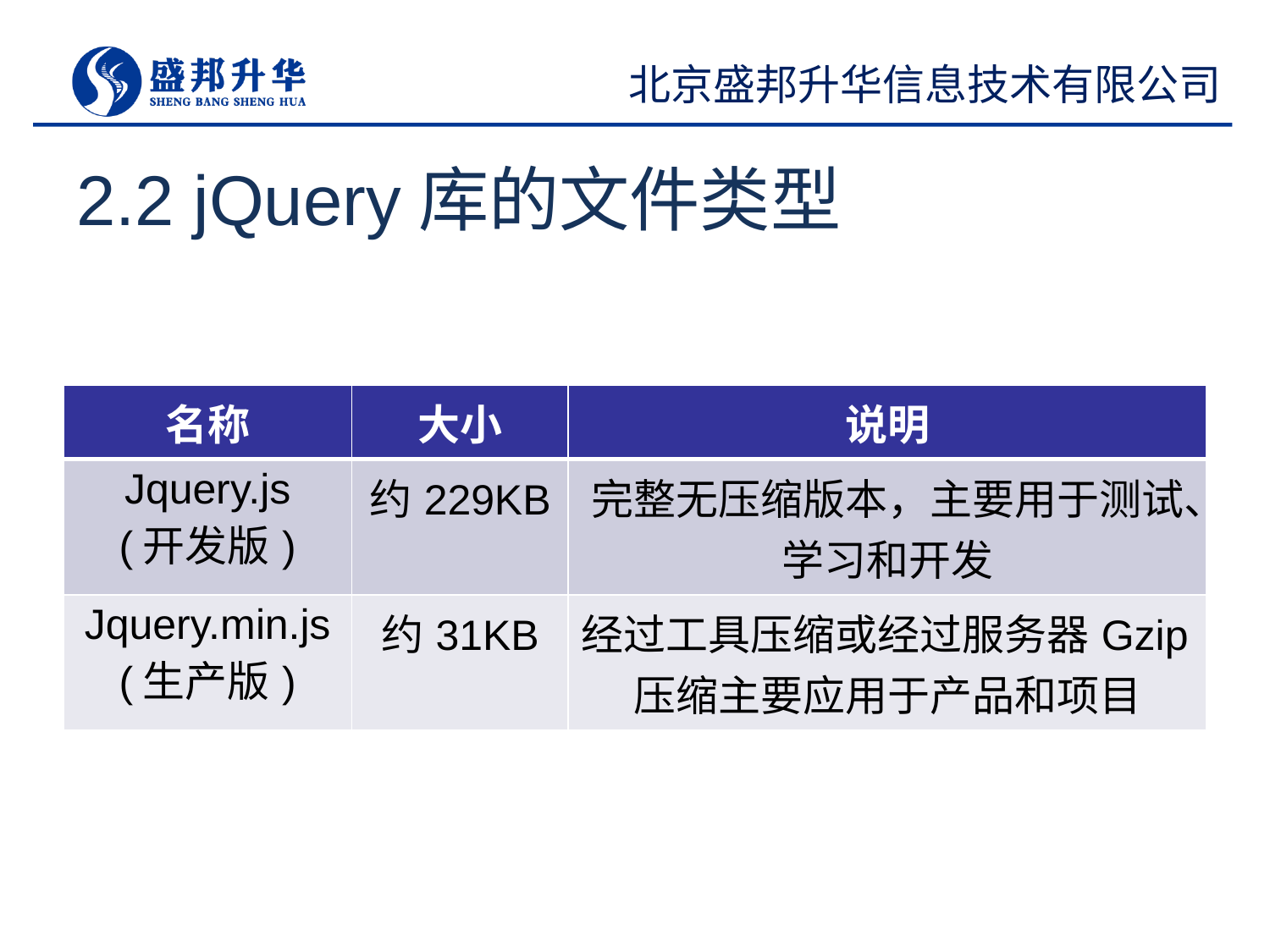

# 2.2 jQuery库的文件类型
| 名称 | 大小 | 说明 |
| --- | --- | --- |
| Jquery.js (开发版) | 约229KB | 完整无压缩版本，主要用于测试、学习和开发 |
| Jquery.min.js (生产版) | 约31KB | 经过工具压缩或经过服务器Gzip压缩主要应用于产品和项目 |